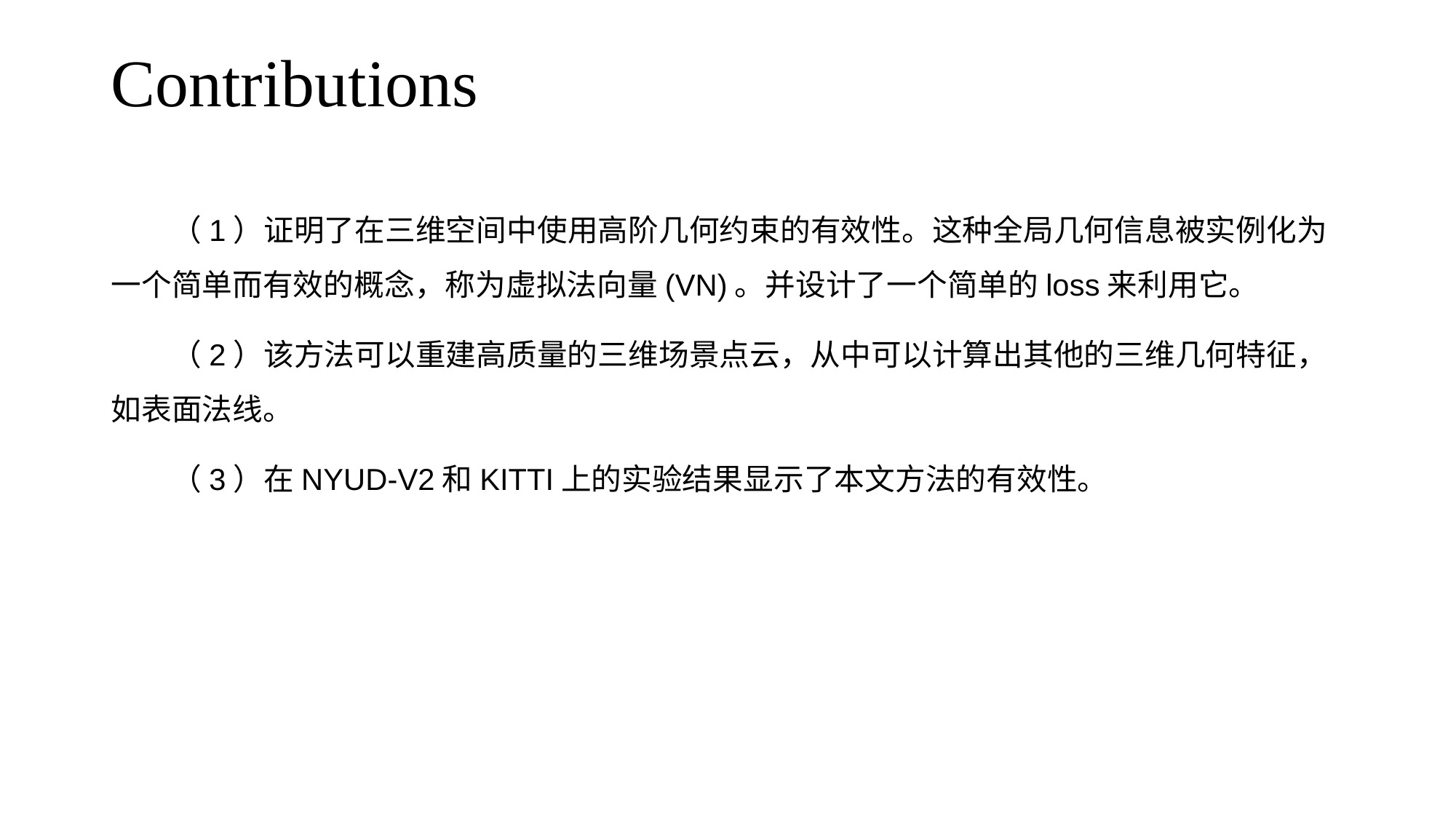

Contributions
（1）证明了在三维空间中使用高阶几何约束的有效性。这种全局几何信息被实例化为一个简单而有效的概念，称为虚拟法向量(VN)。并设计了一个简单的loss来利用它。
（2）该方法可以重建高质量的三维场景点云，从中可以计算出其他的三维几何特征，如表面法线。
（3）在NYUD-V2和KITTI上的实验结果显示了本文方法的有效性。